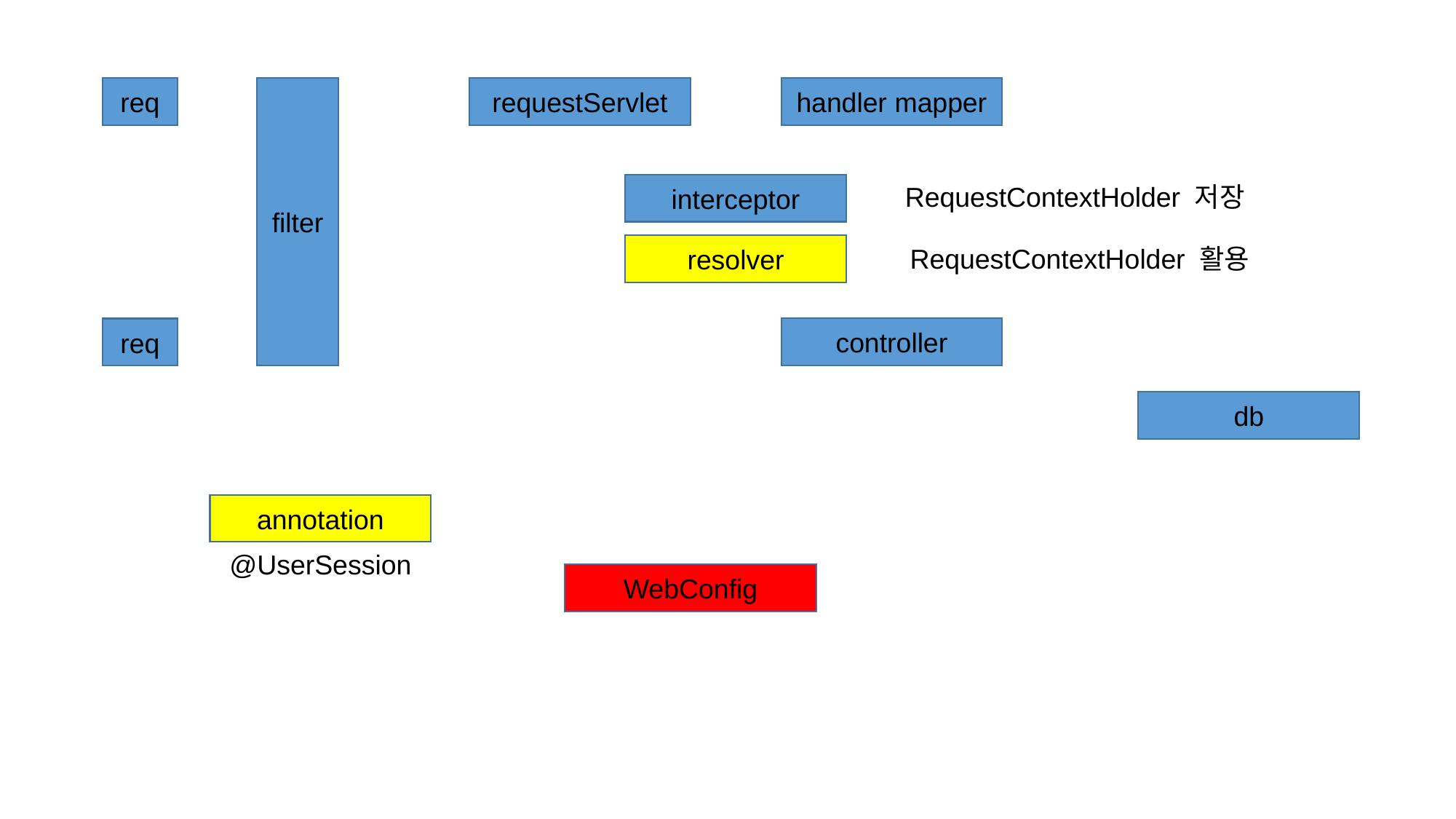

req
filter
requestServlet
handler mapper
interceptor
RequestContextHolder 저장
resolver
RequestContextHolder 활용
controller
req
db
annotation
@UserSession
WebConfig